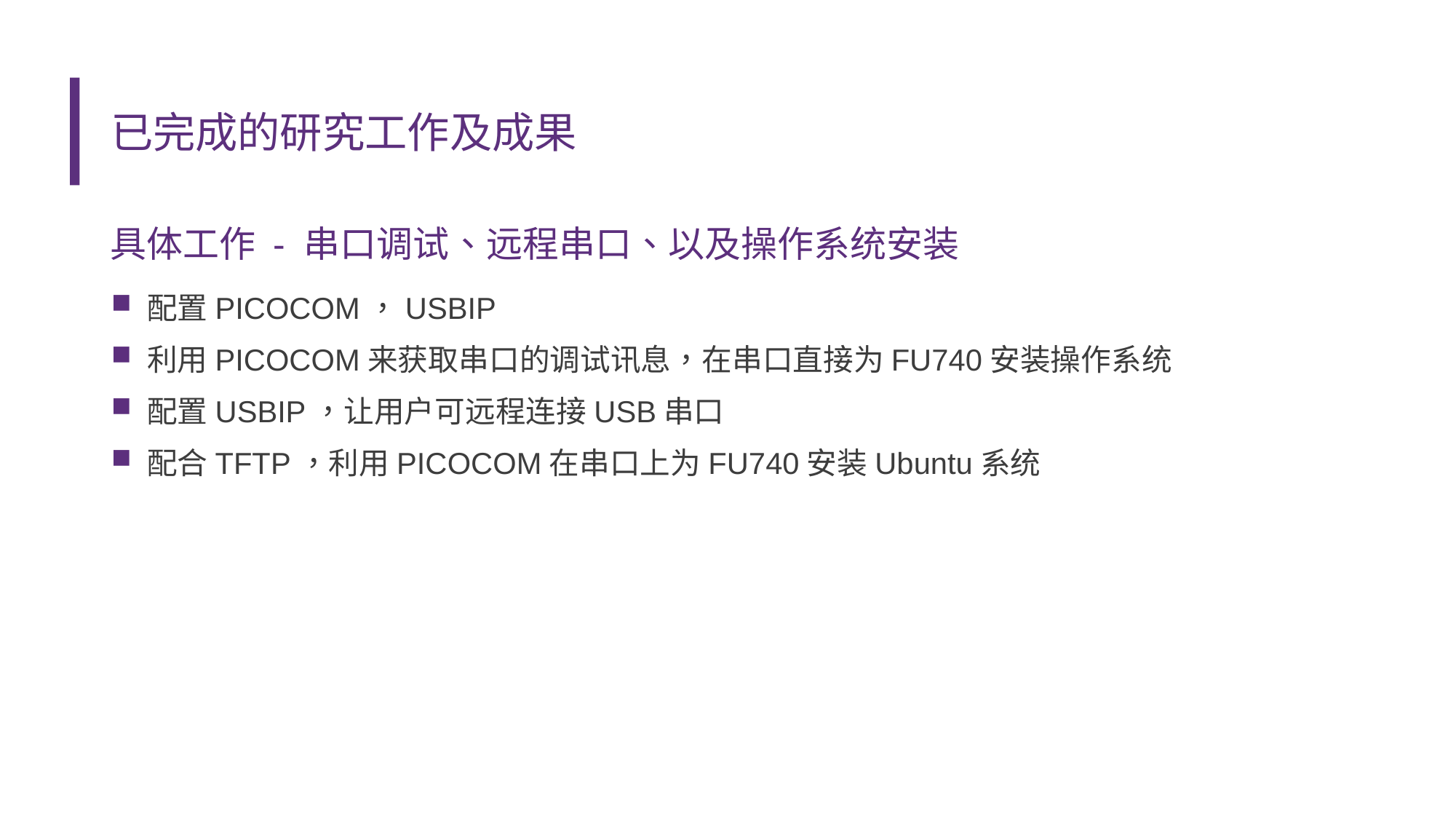

# 已完成的研究工作及成果
具体工作 - 串口调试、远程串口、以及操作系统安装
配置PICOCOM，USBIP
利用PICOCOM来获取串口的调试讯息，在串口直接为FU740安装操作系统
配置USBIP，让用户可远程连接USB串口
配合TFTP，利用PICOCOM在串口上为FU740安装Ubuntu系统